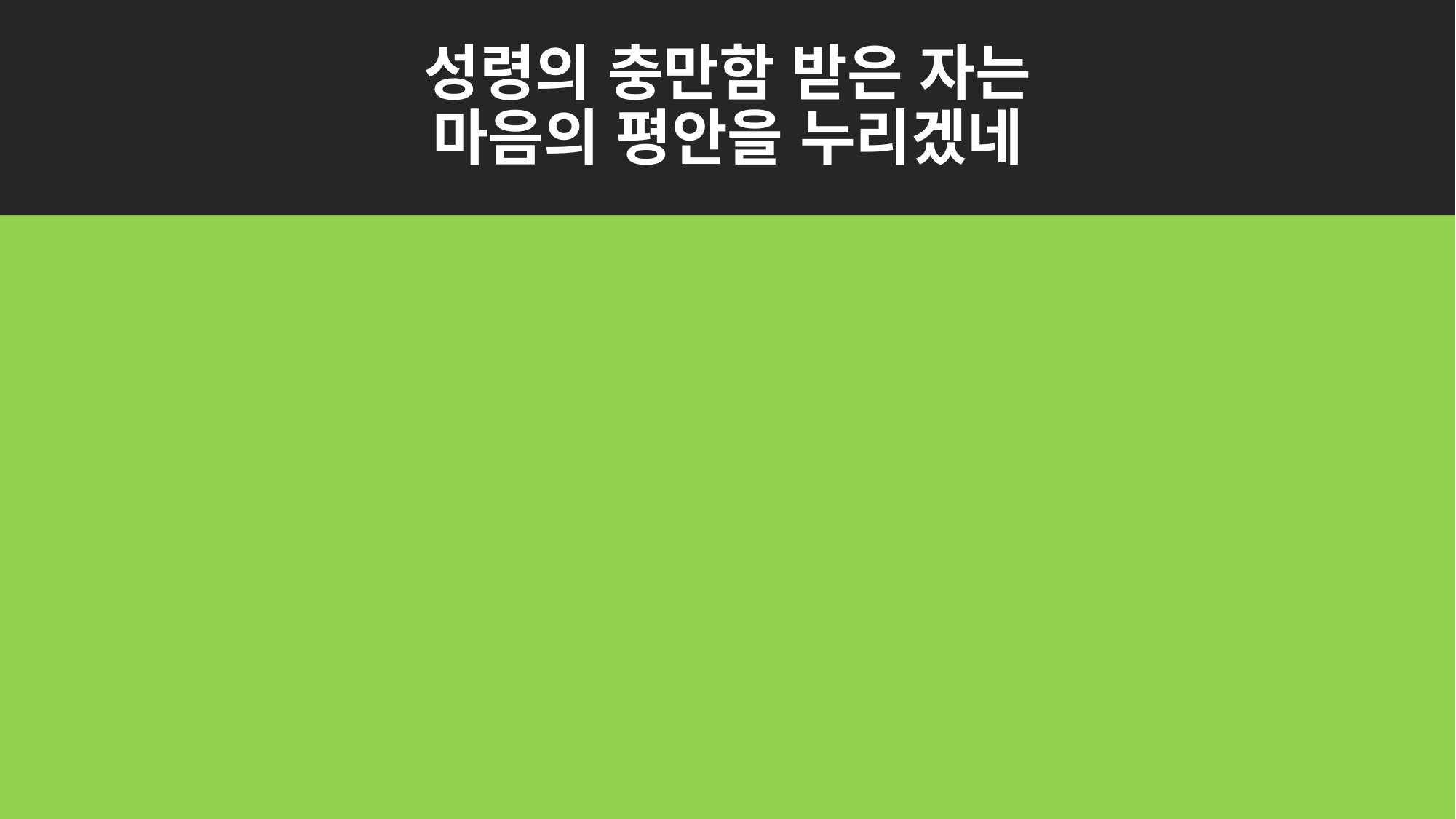

# 성령의 충만함 받은 자는 마음의 평안을 누리겠네